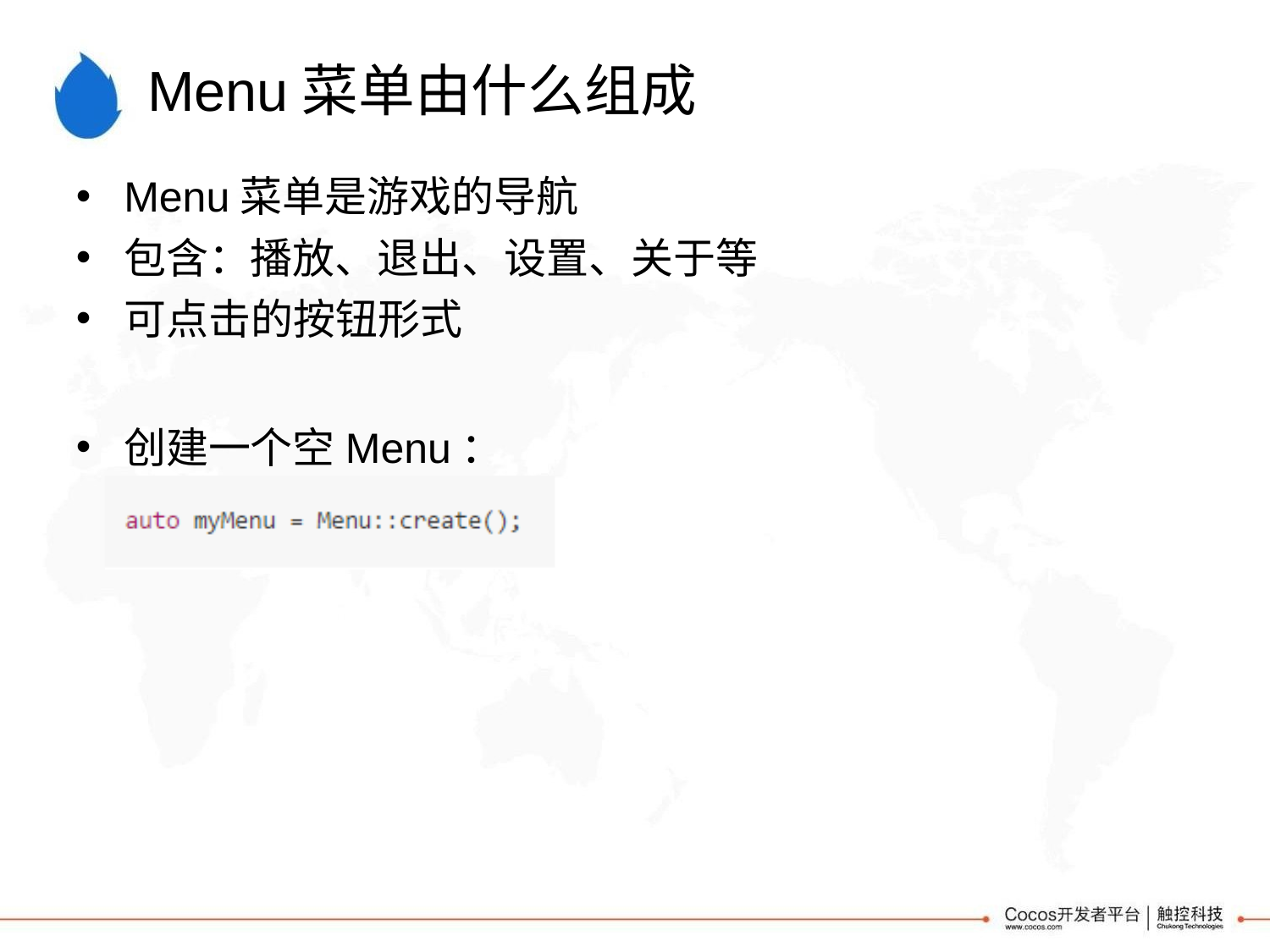

# Menu菜单由什么组成
Menu菜单是游戏的导航
包含：播放、退出、设置、关于等
可点击的按钮形式

创建一个空Menu：